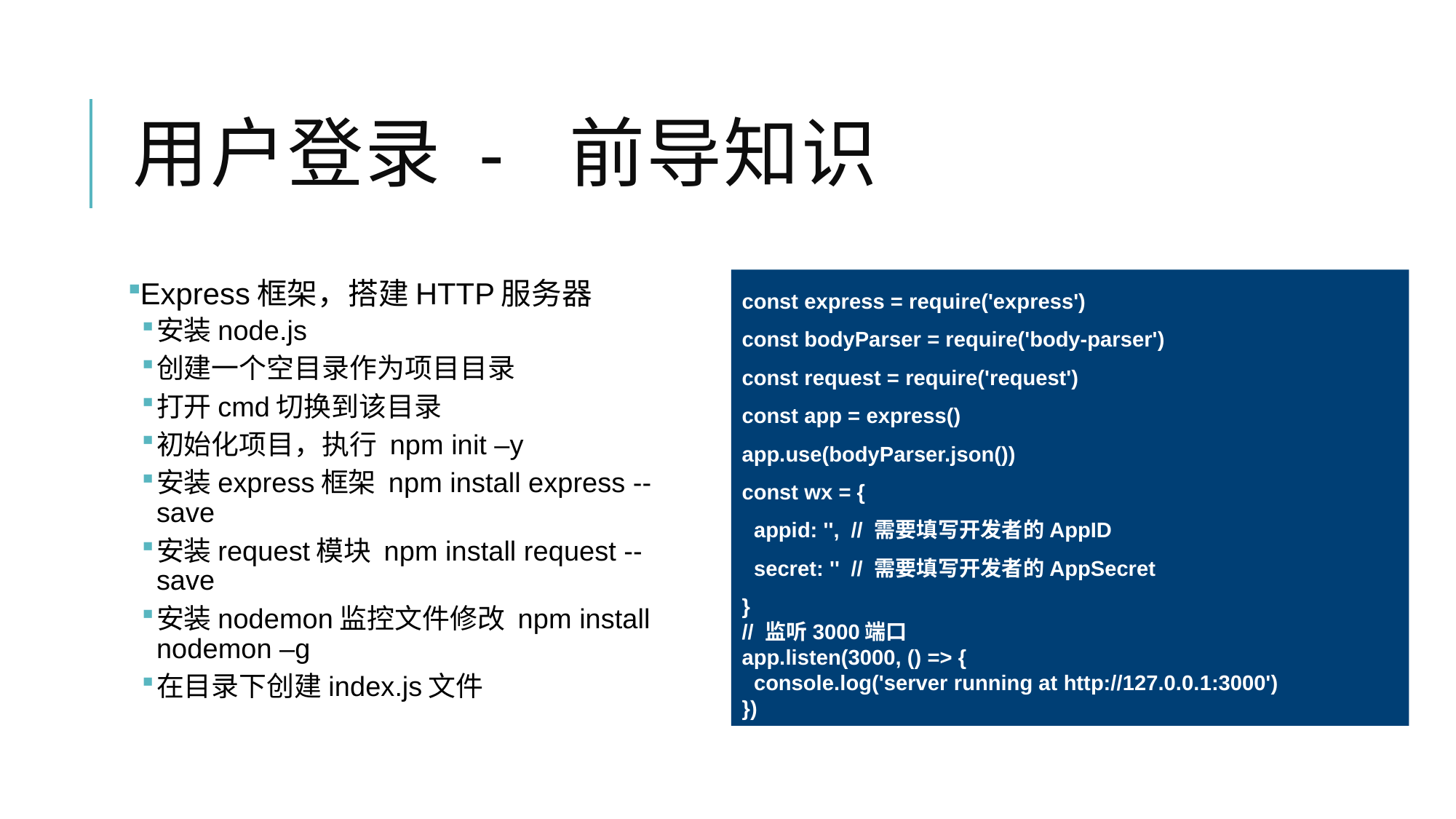

# 用户登录 -  前导知识
const express = require('express')
const bodyParser = require('body-parser')
const request = require('request')
const app = express()
app.use(bodyParser.json())
const wx = {
  appid: '',	// 需要填写开发者的AppID
  secret: ''	// 需要填写开发者的AppSecret
}
// 监听3000端口
app.listen(3000, () => {
  console.log('server running at http://127.0.0.1:3000')
})
Express框架，搭建HTTP服务器
安装node.js
创建一个空目录作为项目目录
打开cmd切换到该目录
初始化项目，执行 npm init –y
安装express框架 npm install express --save
安装request模块 npm install request --save
安装nodemon监控文件修改 npm install nodemon –g
在目录下创建index.js文件